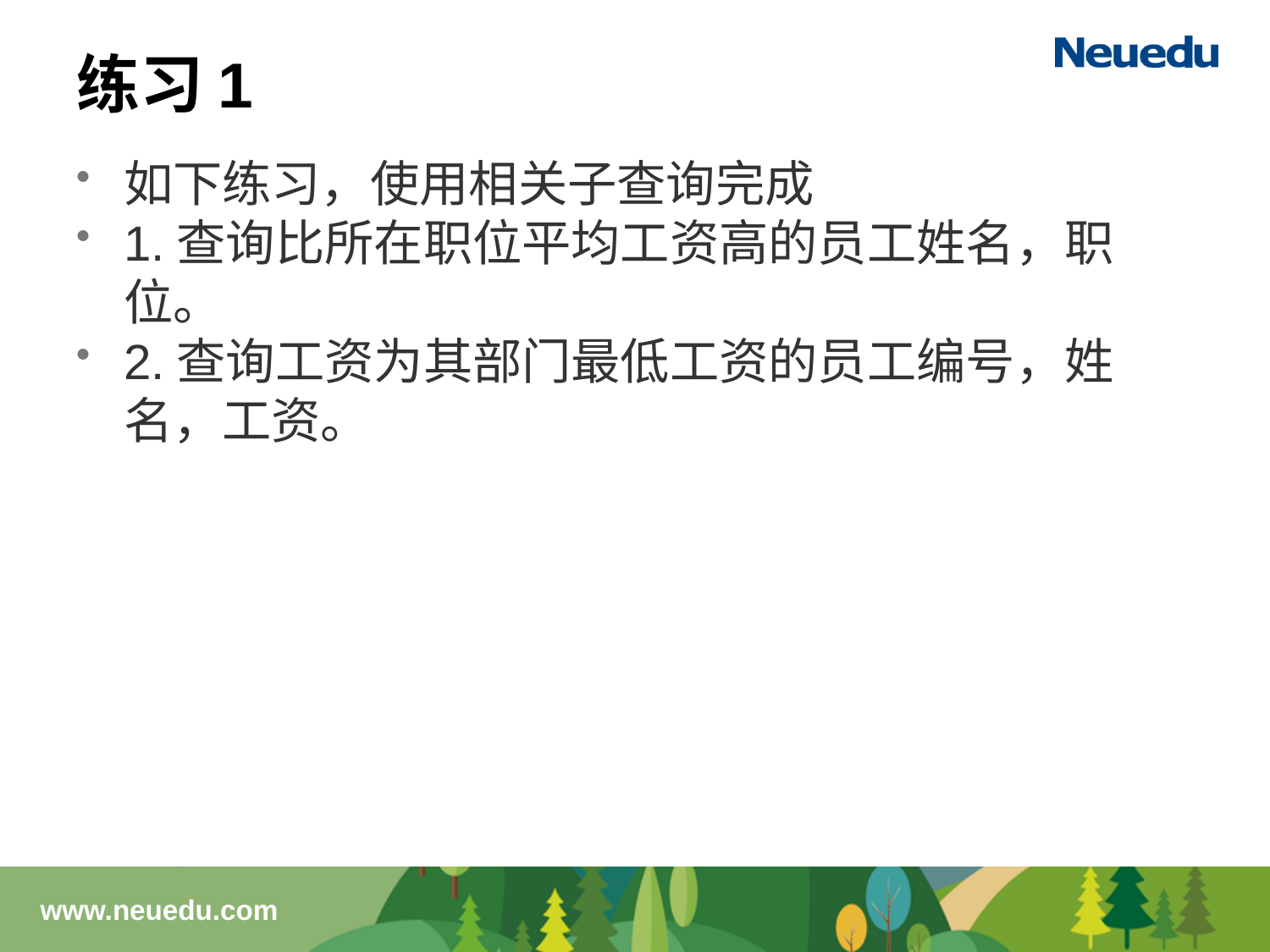

# 练习1
如下练习，使用相关子查询完成
1.查询比所在职位平均工资高的员工姓名，职位。
2.查询工资为其部门最低工资的员工编号，姓名，工资。